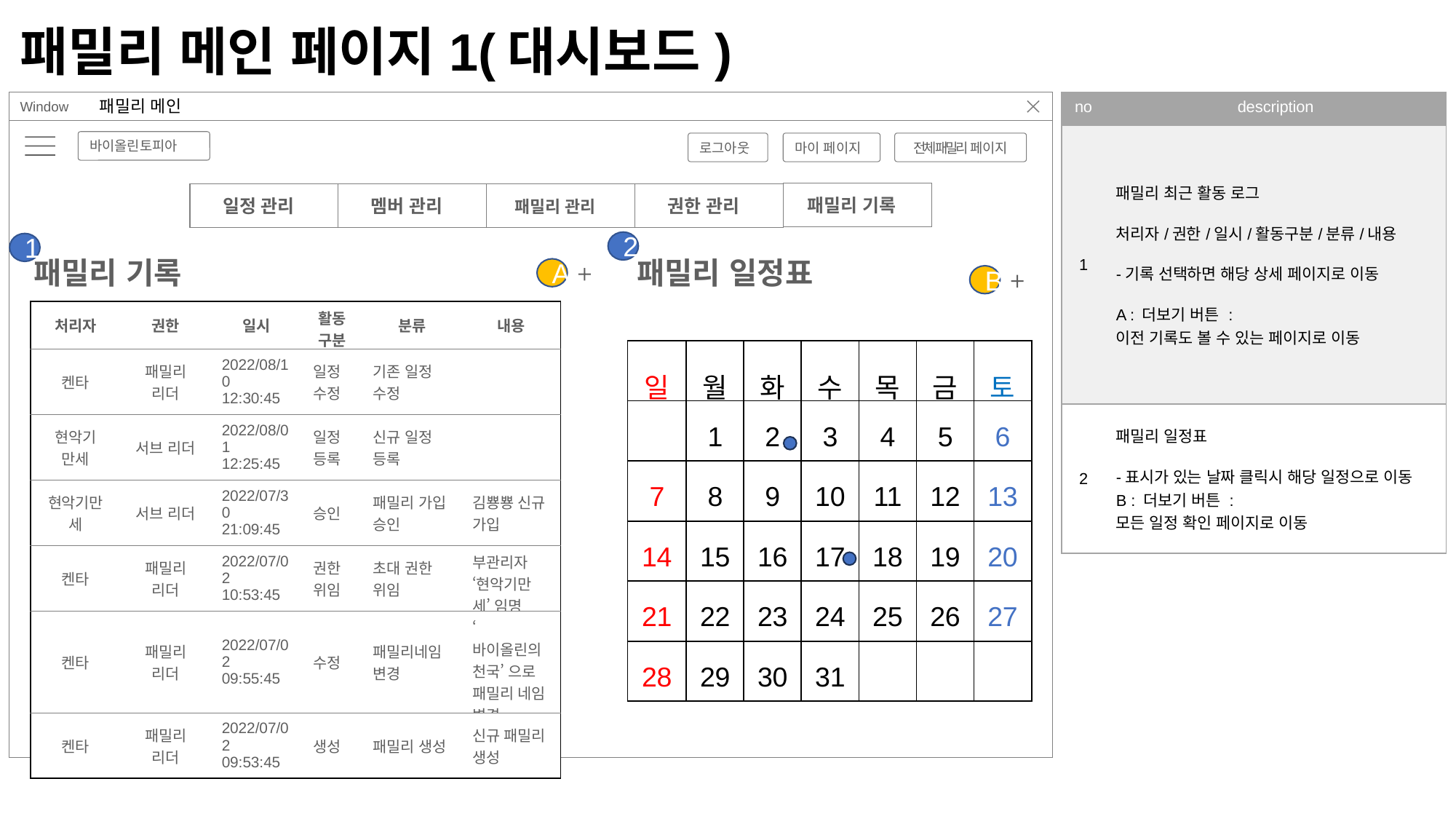

# 패밀리 메인 페이지1(대시보드)
패밀리 메인
Window

| no | description |
| --- | --- |
| 1 | 패밀리 최근 활동 로그 처리자/권한/일시/활동구분/분류/내용 -기록 선택하면 해당 상세 페이지로 이동 A : 더보기 버튼 : 이전 기록도 볼 수 있는 페이지로 이동 |
| 2 | 패밀리 일정표 -표시가 있는 날짜 클릭시 해당 일정으로 이동 B : 더보기 버튼 : 모든 일정 확인 페이지로 이동 |
바이올린토피아
마이 페이지
전체 패밀리 페이지
로그아웃

패밀리 기록
패밀리 관리
권한 관리
일정 관리
멤버 관리
2
1
패밀리 일정표
패밀리 기록
A
B

| 처리자 | 권한 | 일시 | 활동 구분 | 분류 | 내용 |
| --- | --- | --- | --- | --- | --- |
| 켄타 | 패밀리 리더 | 2022/08/10 12:30:45 | 일정 수정 | 기존 일정 수정 |  |
| 현악기 만세 | 서브 리더 | 2022/08/01 12:25:45 | 일정 등록 | 신규 일정 등록 |  |
| 현악기만세 | 서브 리더 | 2022/07/30 21:09:45 | 승인 | 패밀리 가입 승인 | 김뿅뿅 신규 가입 |
| 켄타 | 패밀리 리더 | 2022/07/02 10:53:45 | 권한 위임 | 초대 권한 위임 | 부관리자 ‘현악기만세’ 임명 |
| 켄타 | 패밀리 리더 | 2022/07/02 09:55:45 | 수정 | 패밀리네임 변경 | ‘바이올린의 천국’ 으로 패밀리 네임 변경 |
| 켄타 | 패밀리 리더 | 2022/07/02 09:53:45 | 생성 | 패밀리 생성 | 신규 패밀리 생성 |

| 일 | 월 | 화 | 수 | 목 | 금 | 토 |
| --- | --- | --- | --- | --- | --- | --- |
|  | 1 | 2 | 3 | 4 | 5 | 6 |
| 7 | 8 | 9 | 10 | 11 | 12 | 13 |
| 14 | 15 | 16 | 17 | 18 | 19 | 20 |
| 21 | 22 | 23 | 24 | 25 | 26 | 27 |
| 28 | 29 | 30 | 31 |  |  |  |